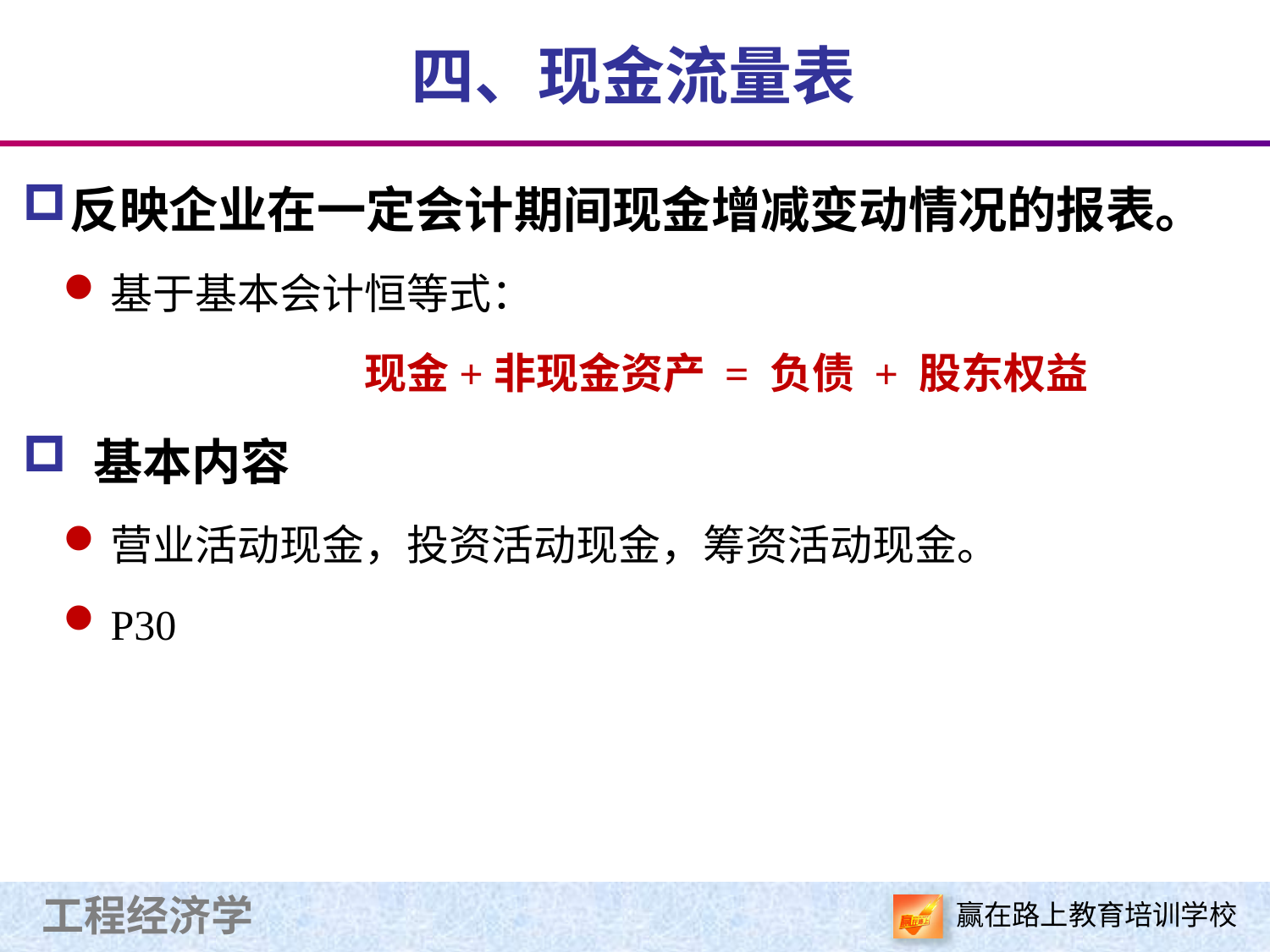

四、现金流量表
反映企业在一定会计期间现金增减变动情况的报表。
基于基本会计恒等式：
			现金+非现金资产 = 负债 + 股东权益
 基本内容
营业活动现金，投资活动现金，筹资活动现金。
P30